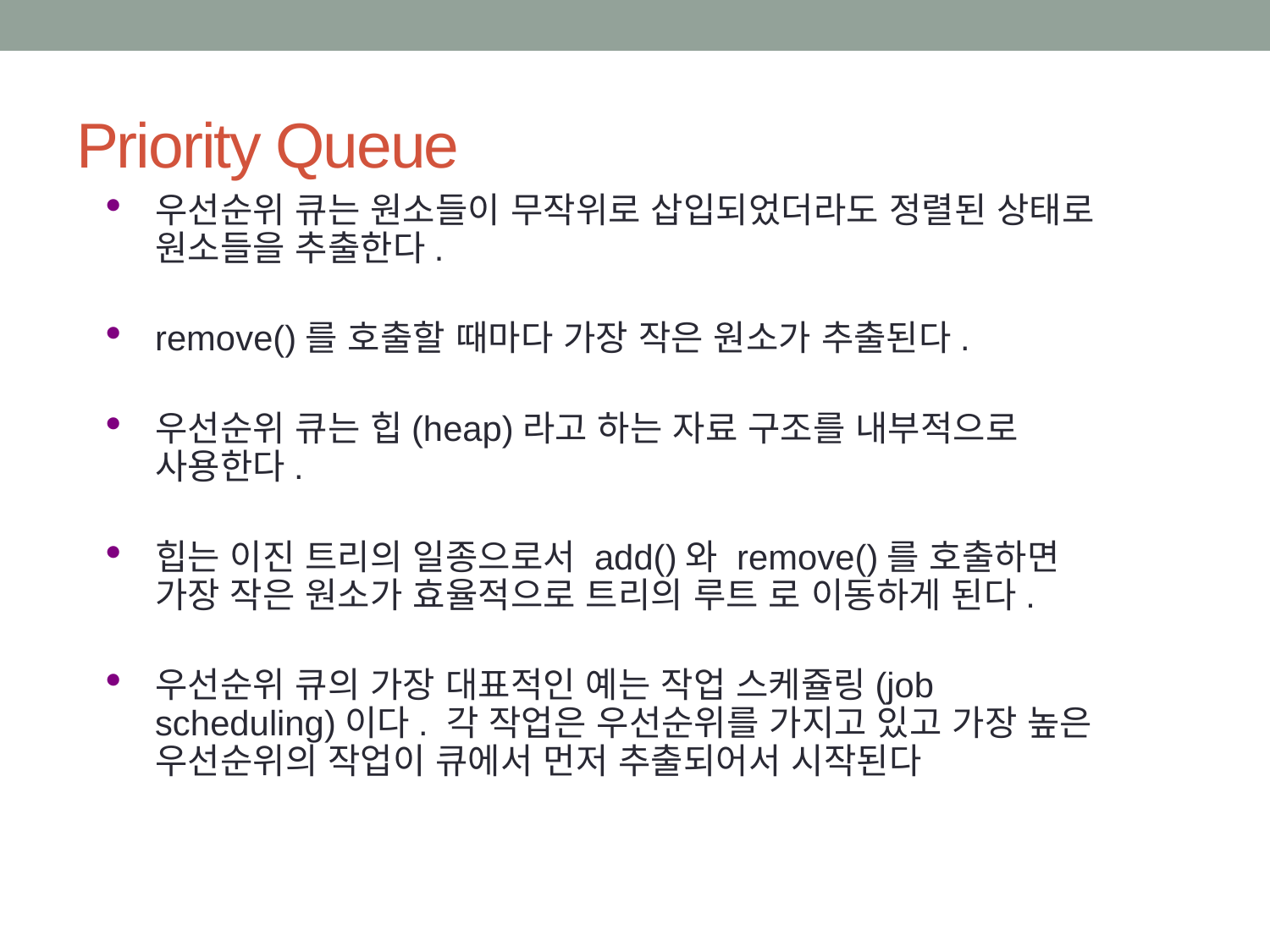

# Priority Queue
우선순위 큐는 원소들이 무작위로 삽입되었더라도 정렬된 상태로 원소들을 추출한다.

remove()를 호출할 때마다 가장 작은 원소가 추출된다.

우선순위 큐는 힙(heap)라고 하는 자료 구조를 내부적으로 사용한다.

힙는 이진 트리의 일종으로서 add()와 remove()를 호출하면 가장 작은 원소가 효율적으로 트리의 루트 로 이동하게 된다.

우선순위 큐의 가장 대표적인 예는 작업 스케쥴링(job scheduling)이다. 각 작업은 우선순위를 가지고 있고 가장 높은 우선순위의 작업이 큐에서 먼저 추출되어서 시작된다